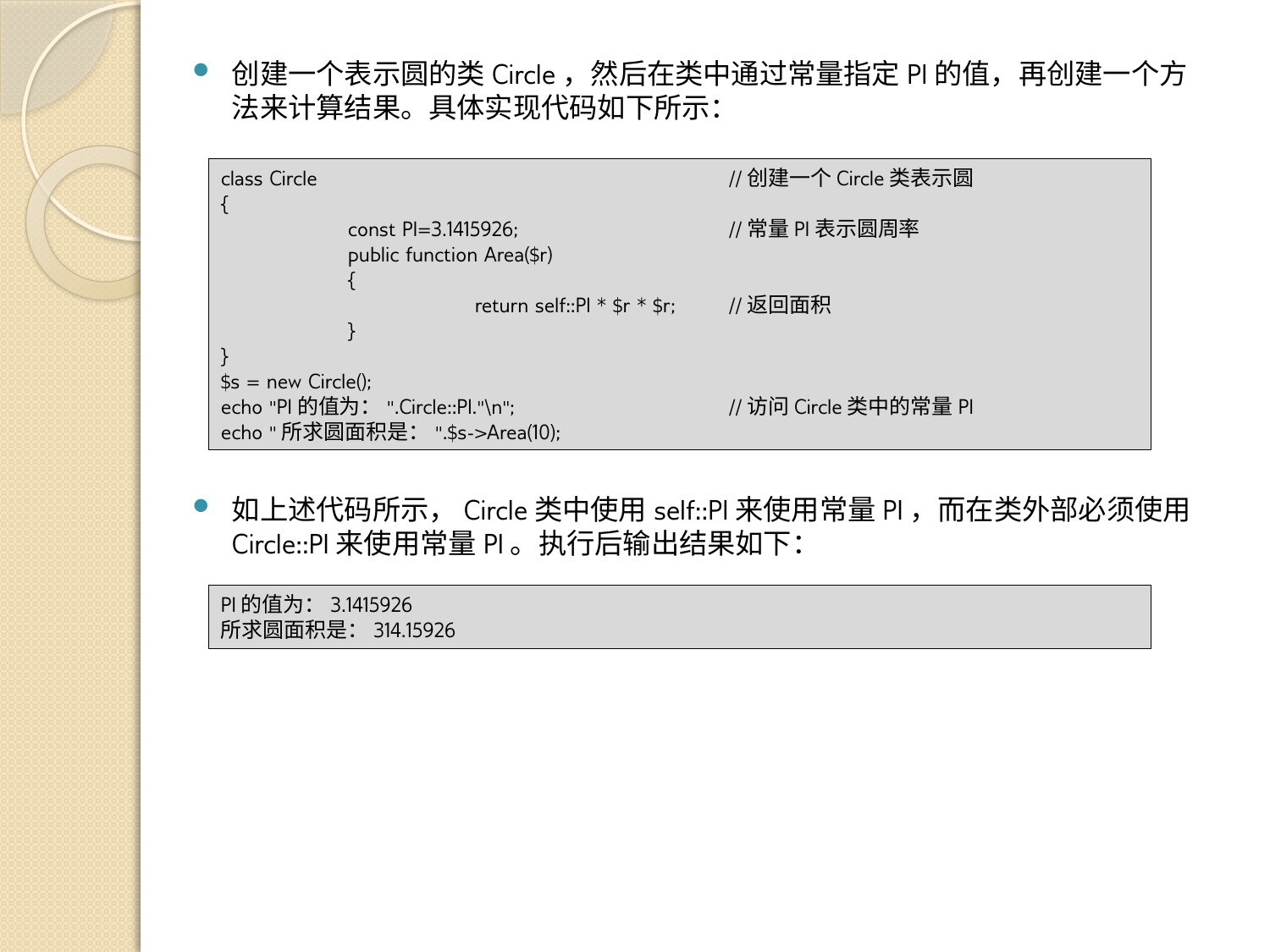

创建一个表示圆的类Circle，然后在类中通过常量指定PI的值，再创建一个方法来计算结果。具体实现代码如下所示：
class Circle				//创建一个Circle类表示圆
{
	const PI=3.1415926;		//常量PI表示圆周率
	public function Area($r)
	{
		return self::PI * $r * $r;	//返回面积
	}
}
$s = new Circle();
echo "PI的值为：".Circle::PI."\n";		//访问Circle类中的常量PI
echo "所求圆面积是：".$s->Area(10);
如上述代码所示，Circle类中使用self::PI来使用常量PI，而在类外部必须使用Circle::PI来使用常量PI。执行后输出结果如下：
PI的值为：3.1415926
所求圆面积是：314.15926